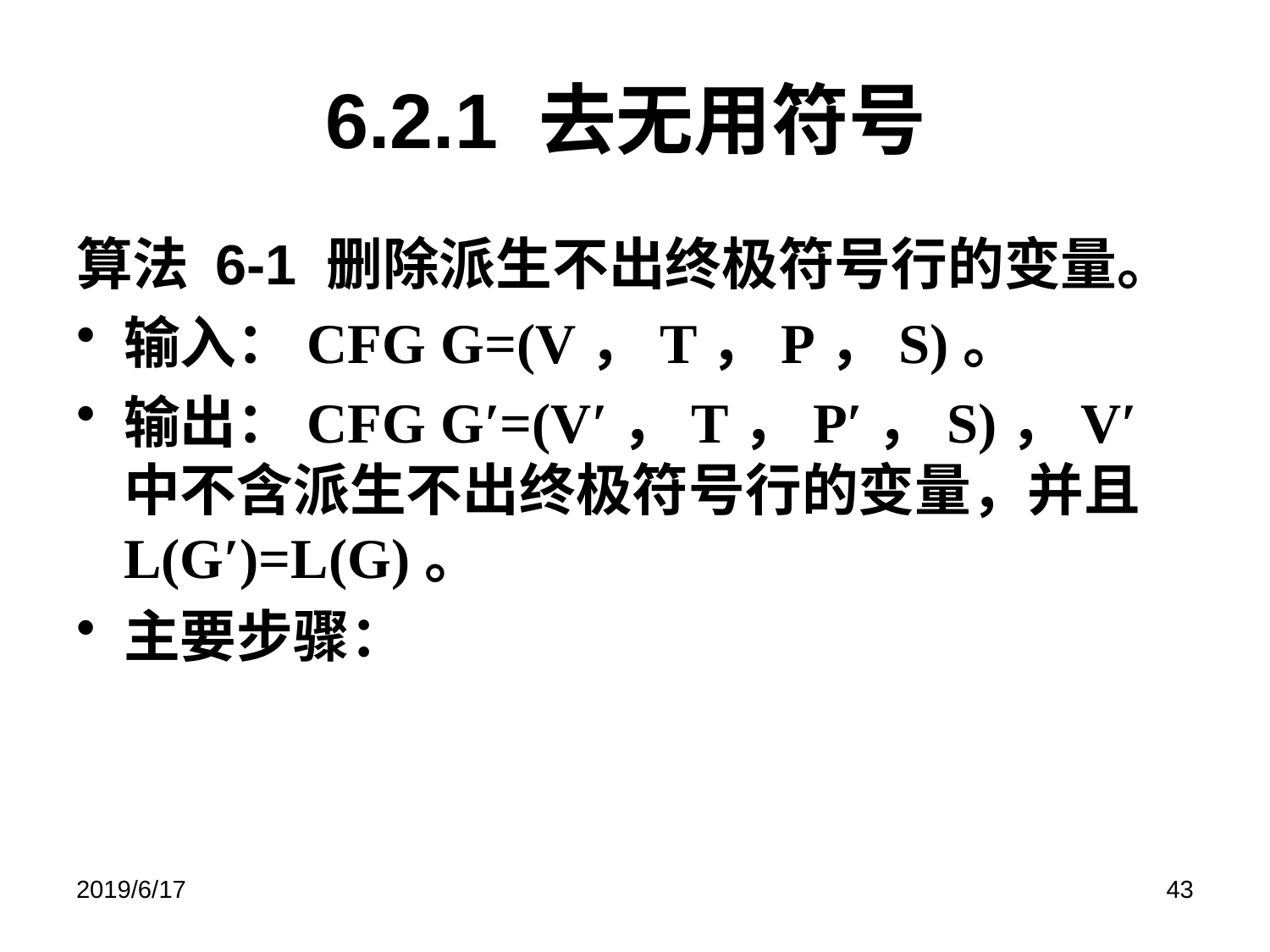

# 6.2.1 去无用符号
算法 6-1 删除派生不出终极符号行的变量。
输入：CFG G=(V，T，P，S)。
输出：CFG G′=(V′，T，P′，S)，V′中不含派生不出终极符号行的变量，并且L(G′)=L(G)。
主要步骤：

2019/6/17
43